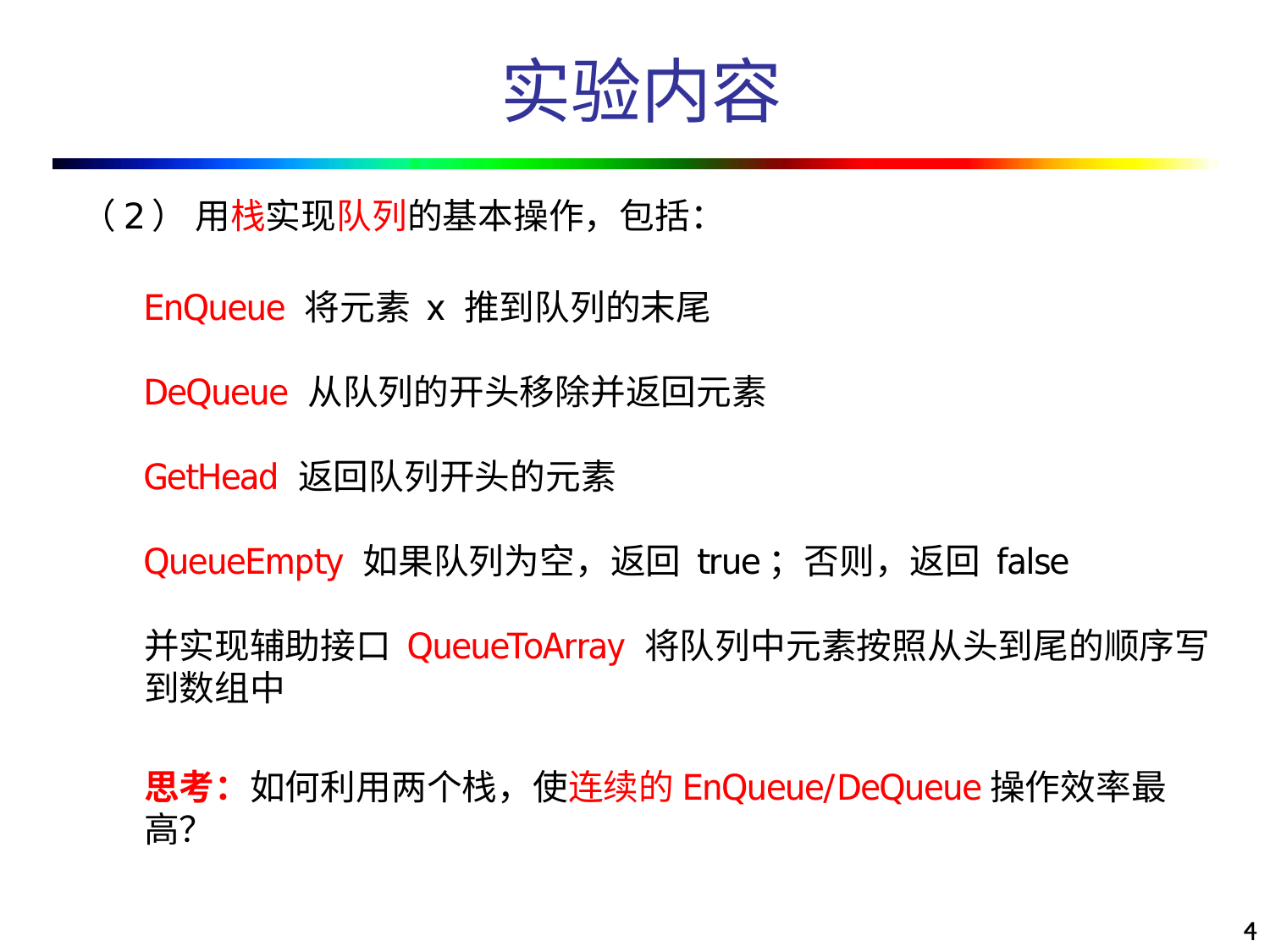

# 实验内容

（2） 用栈实现队列的基本操作，包括：

EnQueue 将元素 x 推到队列的末尾

DeQueue 从队列的开头移除并返回元素

GetHead 返回队列开头的元素

QueueEmpty 如果队列为空，返回 true；否则，返回 false

并实现辅助接口 QueueToArray 将队列中元素按照从头到尾的顺序写到数组中

思考：如何利用两个栈，使连续的EnQueue/DeQueue操作效率最高？

4